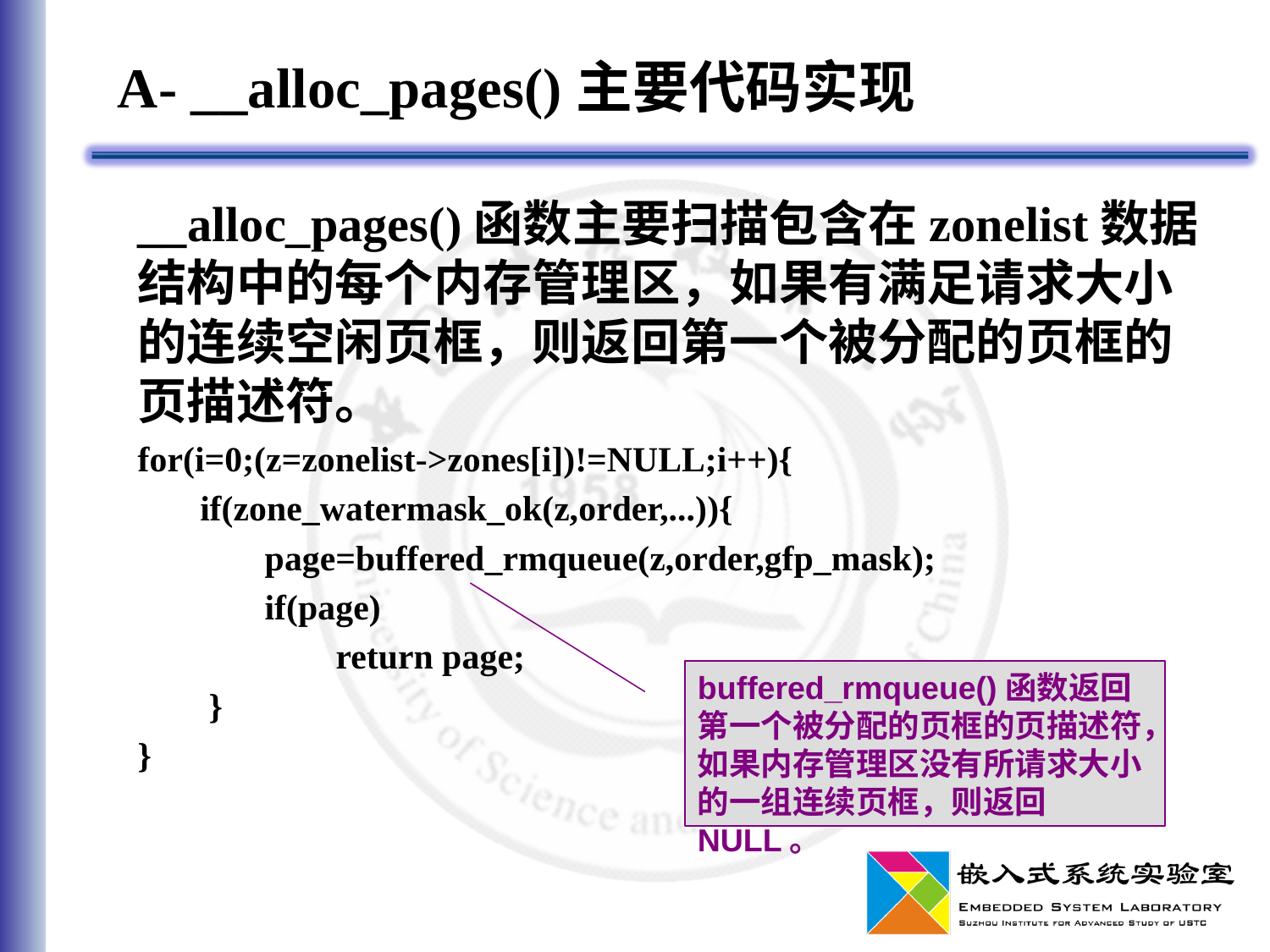

# A- __alloc_pages()主要代码实现
__alloc_pages()函数主要扫描包含在zonelist数据结构中的每个内存管理区，如果有满足请求大小的连续空闲页框，则返回第一个被分配的页框的页描述符。
for(i=0;(z=zonelist->zones[i])!=NULL;i++){
       if(zone_watermask_ok(z,order,...)){
	page=buffered_rmqueue(z,order,gfp_mask);
	if(page)
	        return page;
        }
}
buffered_rmqueue()函数返回第一个被分配的页框的页描述符，如果内存管理区没有所请求大小的一组连续页框，则返回NULL。